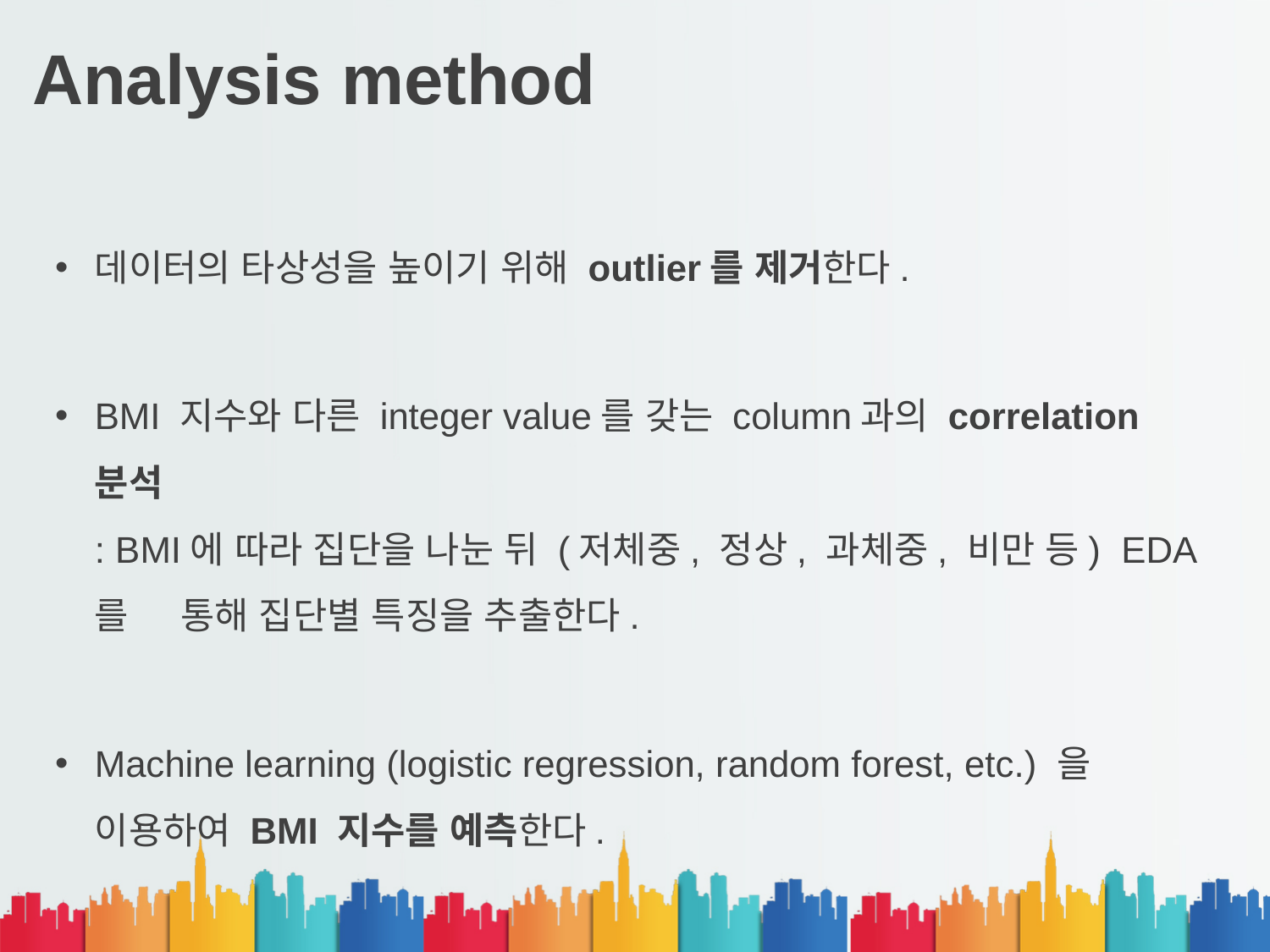

# Analysis method
데이터의 타상성을 높이기 위해 outlier를 제거한다.

BMI 지수와 다른 integer value를 갖는 column과의 correlation 분석
: BMI에 따라 집단을 나눈 뒤 (저체중, 정상, 과체중, 비만 등)  EDA를     통해 집단별 특징을 추출한다.

Machine learning (logistic regression, random forest, etc.) 을 이용하여 BMI 지수를 예측한다.